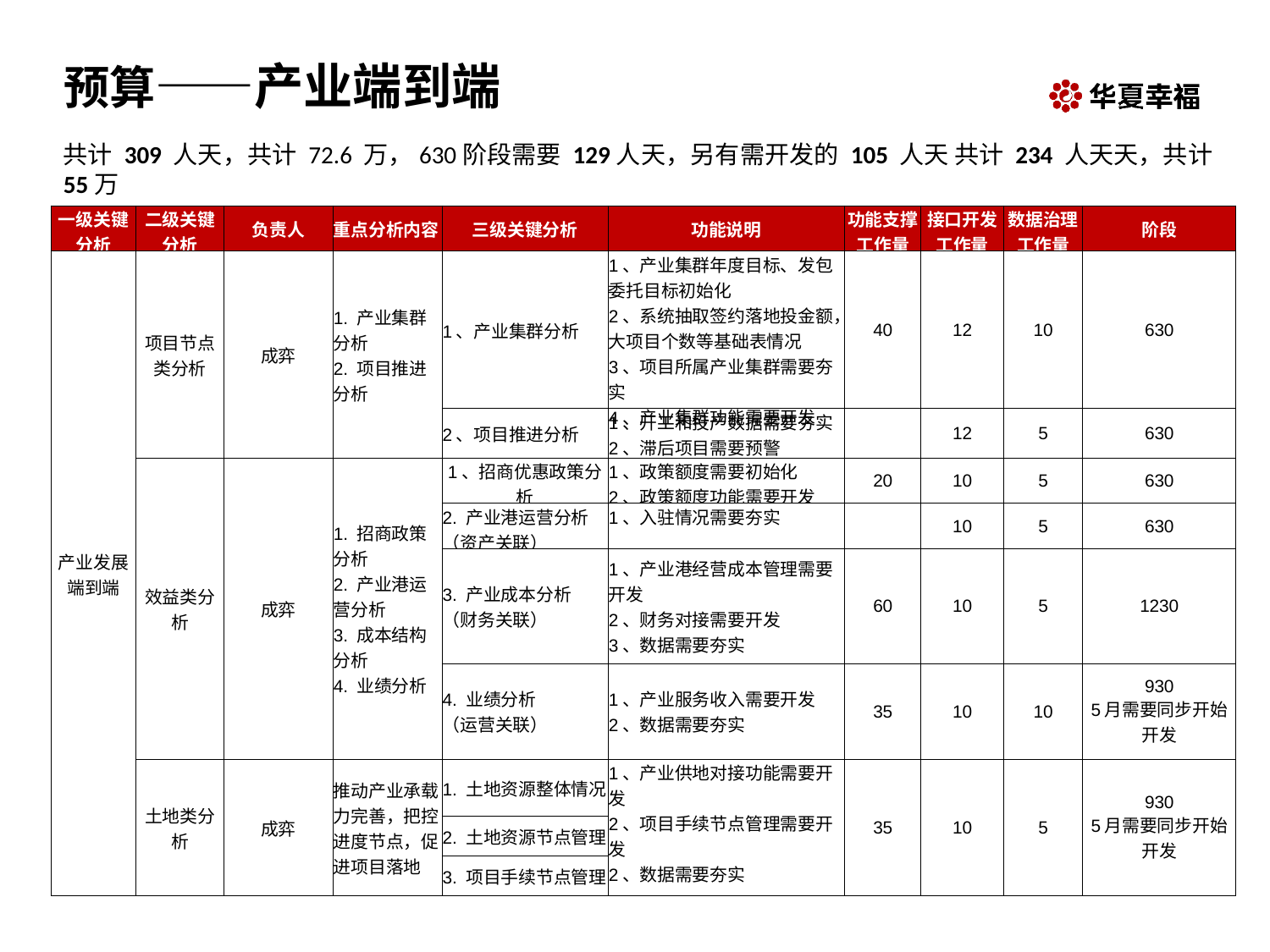

# 预算——产业端到端
共计 309 人天，共计 72.6 万，630阶段需要 129人天，另有需开发的 105 人天 共计 234 人天天，共计55万

| 一级关键分析 | 二级关键分析 | 负责人 | 重点分析内容 | 三级关键分析 | 功能说明 | 功能支撑工作量 | 接口开发工作量 | 数据治理工作量 | 阶段 |
| --- | --- | --- | --- | --- | --- | --- | --- | --- | --- |
| 产业发展端到端 | 项目节点类分析 | 成弈 | 1. 产业集群分析 2. 项目推进分析 | 1、产业集群分析 | 1、产业集群年度目标、发包委托目标初始化 2、系统抽取签约落地投金额，大项目个数等基础表情况 3、项目所属产业集群需要夯实 4、产业集群功能需要开发 | 40 | 12 | 10 | 630 |
|  |  |  |  | 2、项目推进分析 | 1、开工和投产数据需要夯实 2、滞后项目需要预警 |  | 12 | 5 | 630 |
|  | 效益类分析 | 成弈 | 1. 招商政策分析 2. 产业港运营分析 3. 成本结构分析 4. 业绩分析 | 1、招商优惠政策分析 | 1、政策额度需要初始化 2、政策额度功能需要开发 | 20 | 10 | 5 | 630 |
|  |  |  |  | 2. 产业港运营分析 （资产关联） | 1、入驻情况需要夯实 |  | 10 | 5 | 630 |
|  |  |  |  | 3. 产业成本分析 （财务关联） | 1、产业港经营成本管理需要开发 2、财务对接需要开发 3、数据需要夯实 | 60 | 10 | 5 | 1230 |
|  |  |  |  | 4. 业绩分析 （运营关联） | 1、产业服务收入需要开发 2、数据需要夯实 | 35 | 10 | 10 | 930 5月需要同步开始开发 |
|  | 土地类分析 | 成弈 | 推动产业承载力完善，把控进度节点，促进项目落地 | 1. 土地资源整体情况 | 1、产业供地对接功能需要开发 2、项目手续节点管理需要开发 2、数据需要夯实 | 35 | 10 | 5 | 930 5月需要同步开始开发 |
|  |  |  |  | 2. 土地资源节点管理 |  |  |  |  |  |
|  |  |  |  | 3. 项目手续节点管理 |  |  |  |  |  |